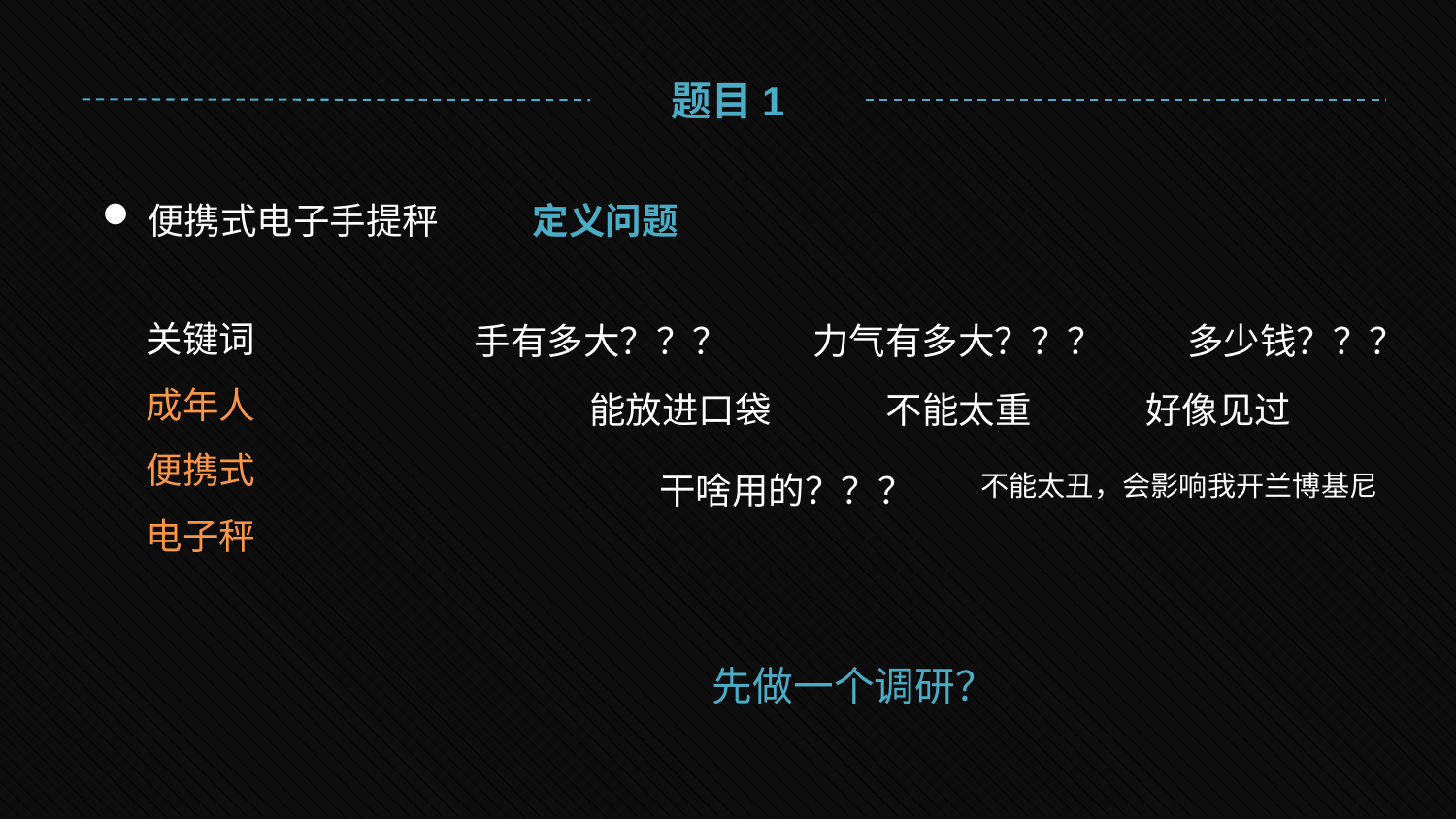

题目1
定义问题
便携式电子手提秤
关键词
成年人
便携式
电子秤
手有多大？？？
力气有多大？？？
多少钱？？？
能放进口袋
不能太重
好像见过
干啥用的？？？
不能太丑，会影响我开兰博基尼
先做一个调研？